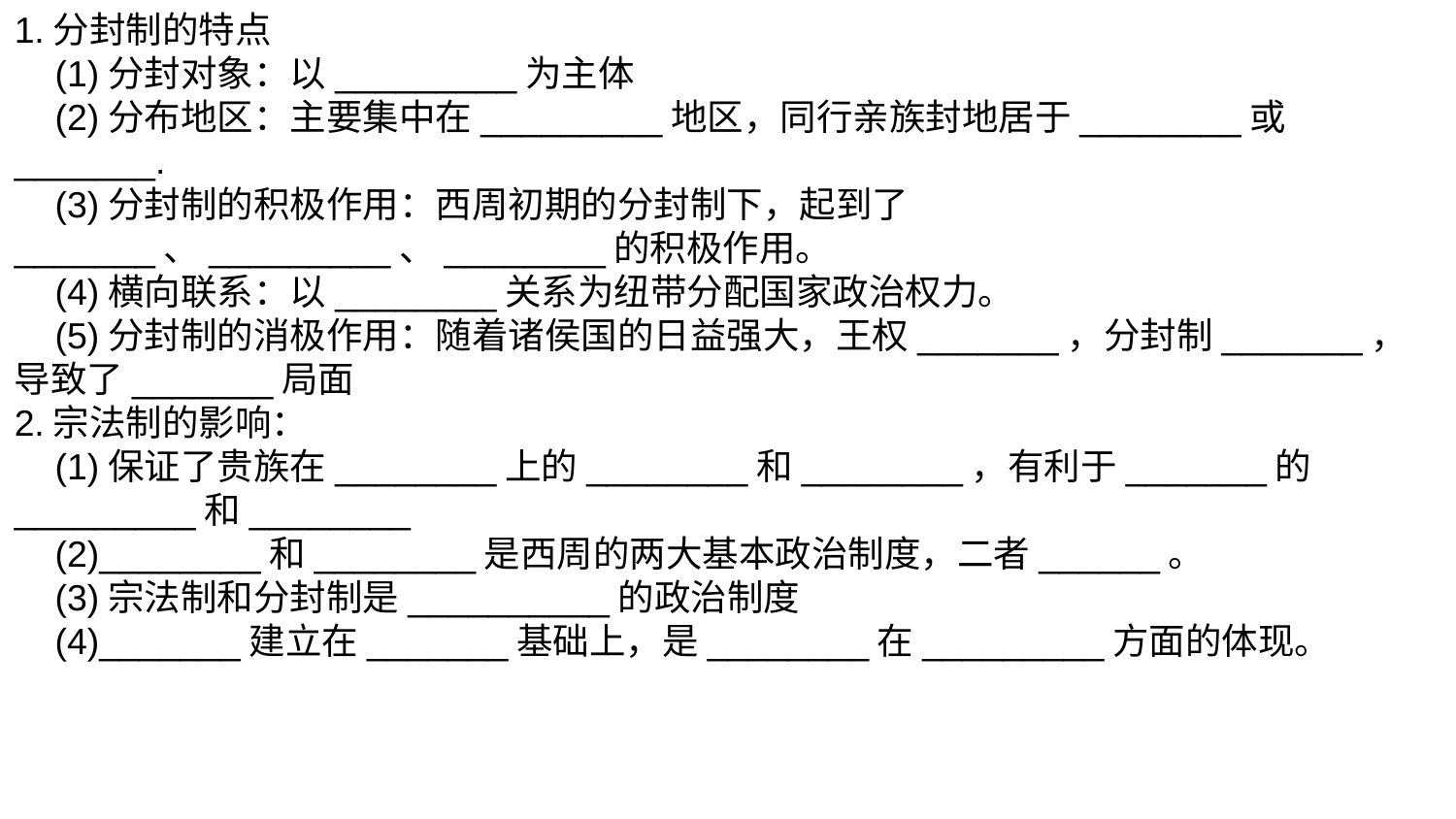

1.分封制的特点
    (1)分封对象：以_________为主体
    (2)分布地区：主要集中在_________地区，同行亲族封地居于________或_______.
    (3)分封制的积极作用：西周初期的分封制下，起到了_______、_________、________的积极作用。
    (4)横向联系：以________关系为纽带分配国家政治权力。
    (5)分封制的消极作用：随着诸侯国的日益强大，王权_______，分封制_______，导致了_______局面
2.宗法制的影响：
    (1)保证了贵族在________上的________和________，有利于_______的_________和________
    (2)________和________是西周的两大基本政治制度，二者______。
    (3)宗法制和分封制是__________的政治制度
    (4)_______建立在_______基础上，是________在_________方面的体现。